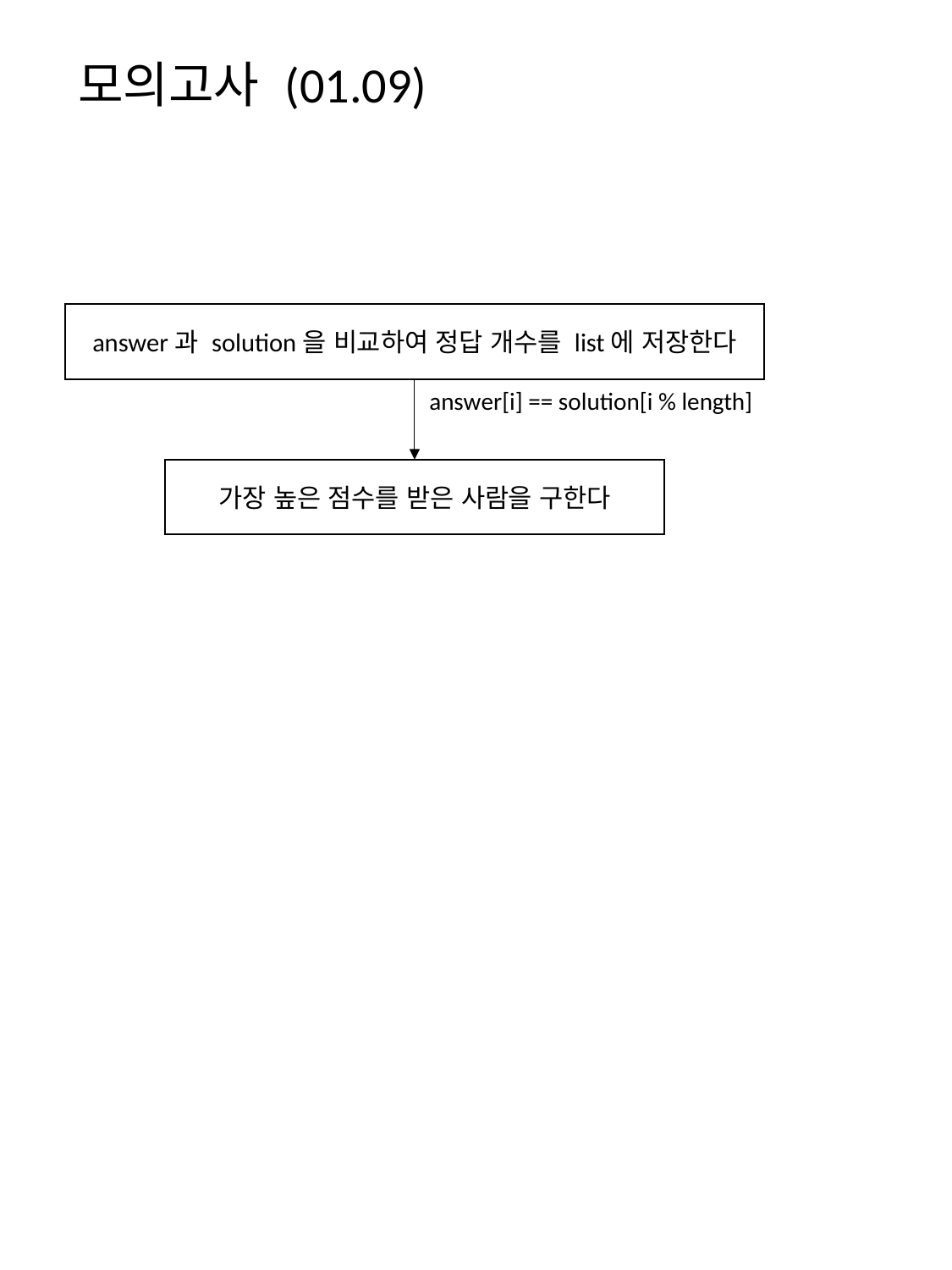

# 모의고사 (01.09)
answer과 solution을 비교하여 정답 개수를 list에 저장한다
answer[i] == solution[i % length]
가장 높은 점수를 받은 사람을 구한다